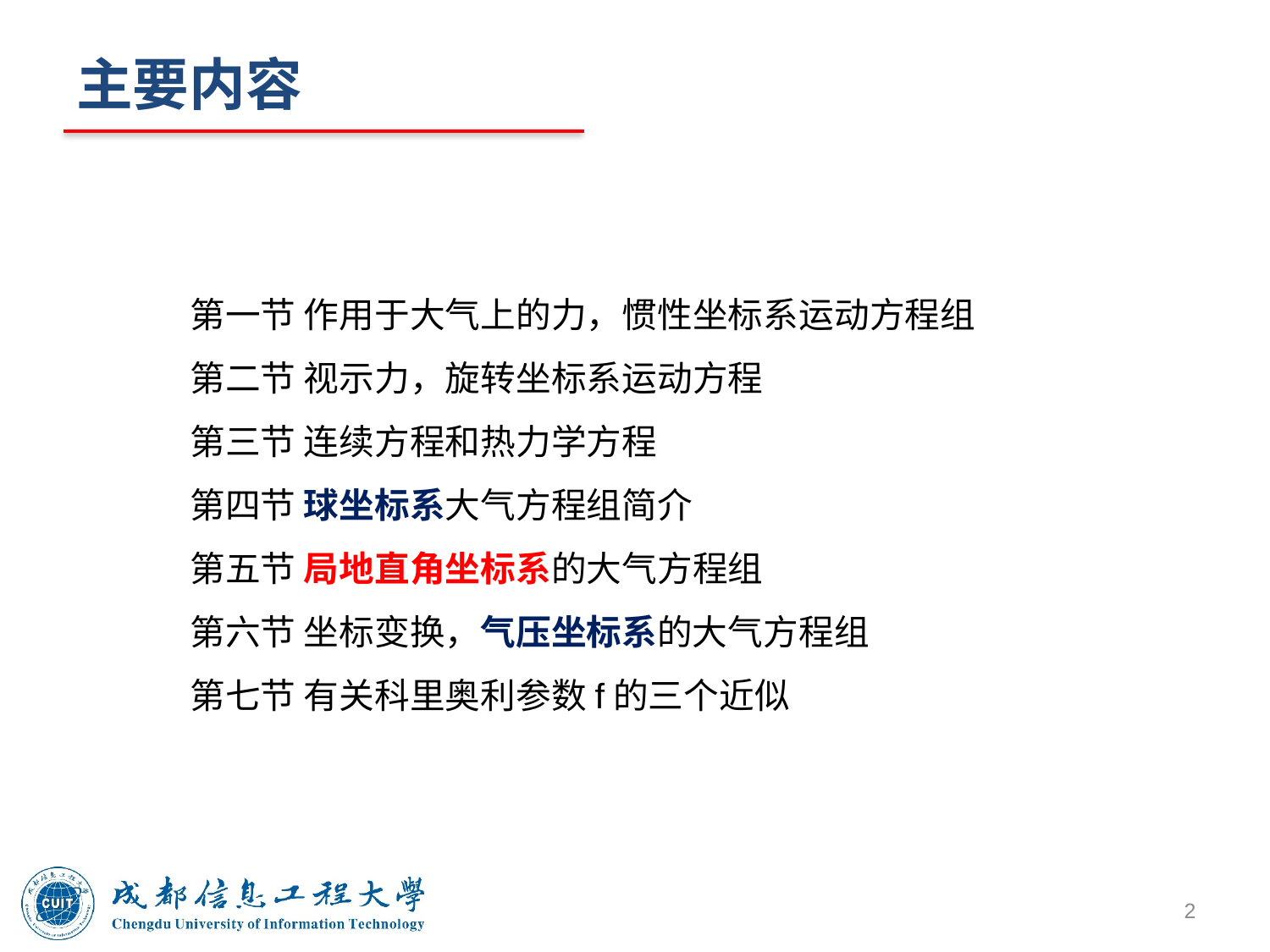

# 主要内容
第一节 作用于大气上的力，惯性坐标系运动方程组
第二节 视示力，旋转坐标系运动方程
第三节 连续方程和热力学方程
第四节 球坐标系大气方程组简介
第五节 局地直角坐标系的大气方程组
第六节 坐标变换，气压坐标系的大气方程组
第七节 有关科里奥利参数f的三个近似
2